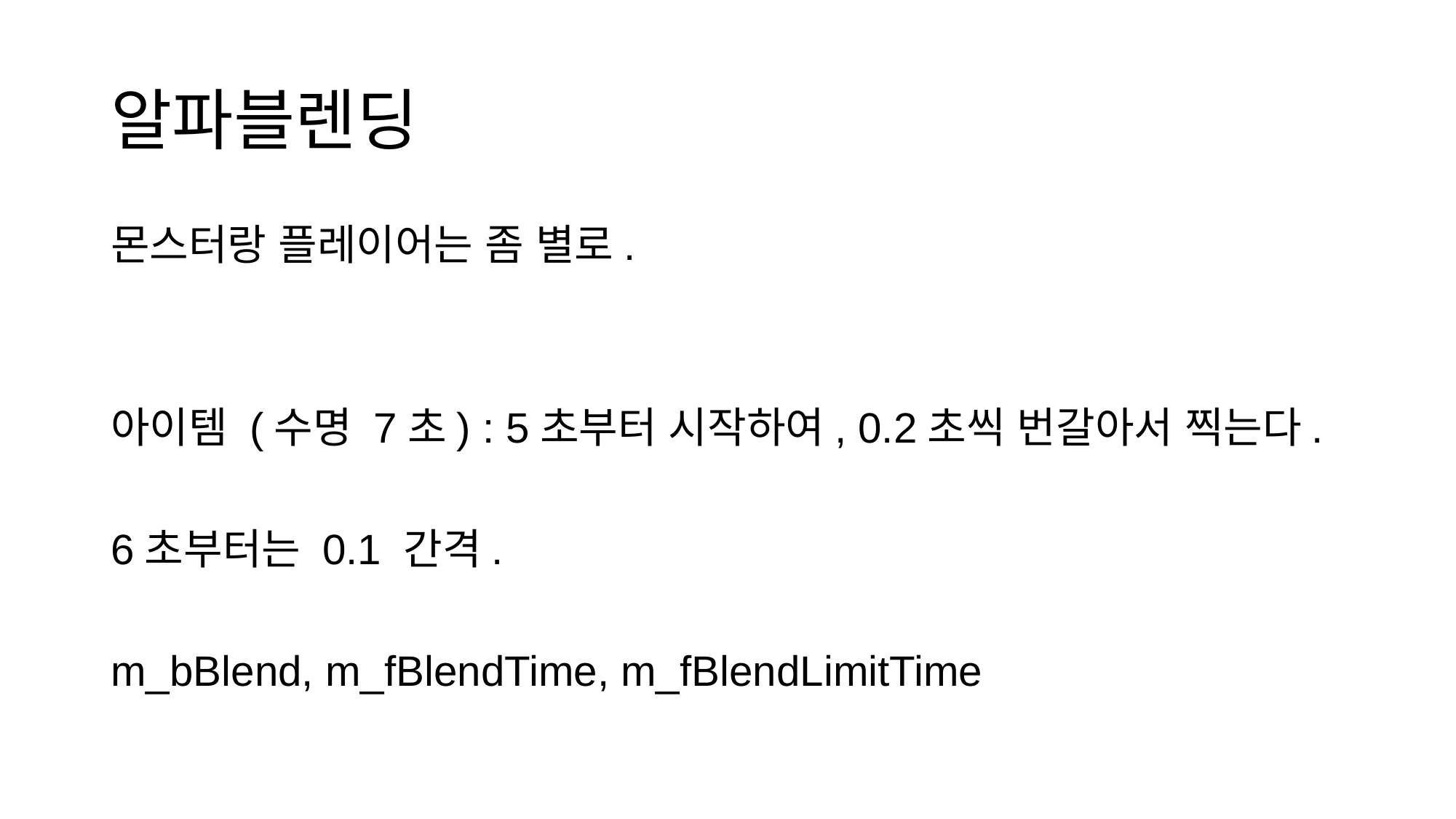

# 알파블렌딩
몬스터랑 플레이어는 좀 별로.

아이템 (수명 7초) : 5초부터 시작하여, 0.2초씩 번갈아서 찍는다.

6초부터는 0.1 간격.

m_bBlend, m_fBlendTime, m_fBlendLimitTime